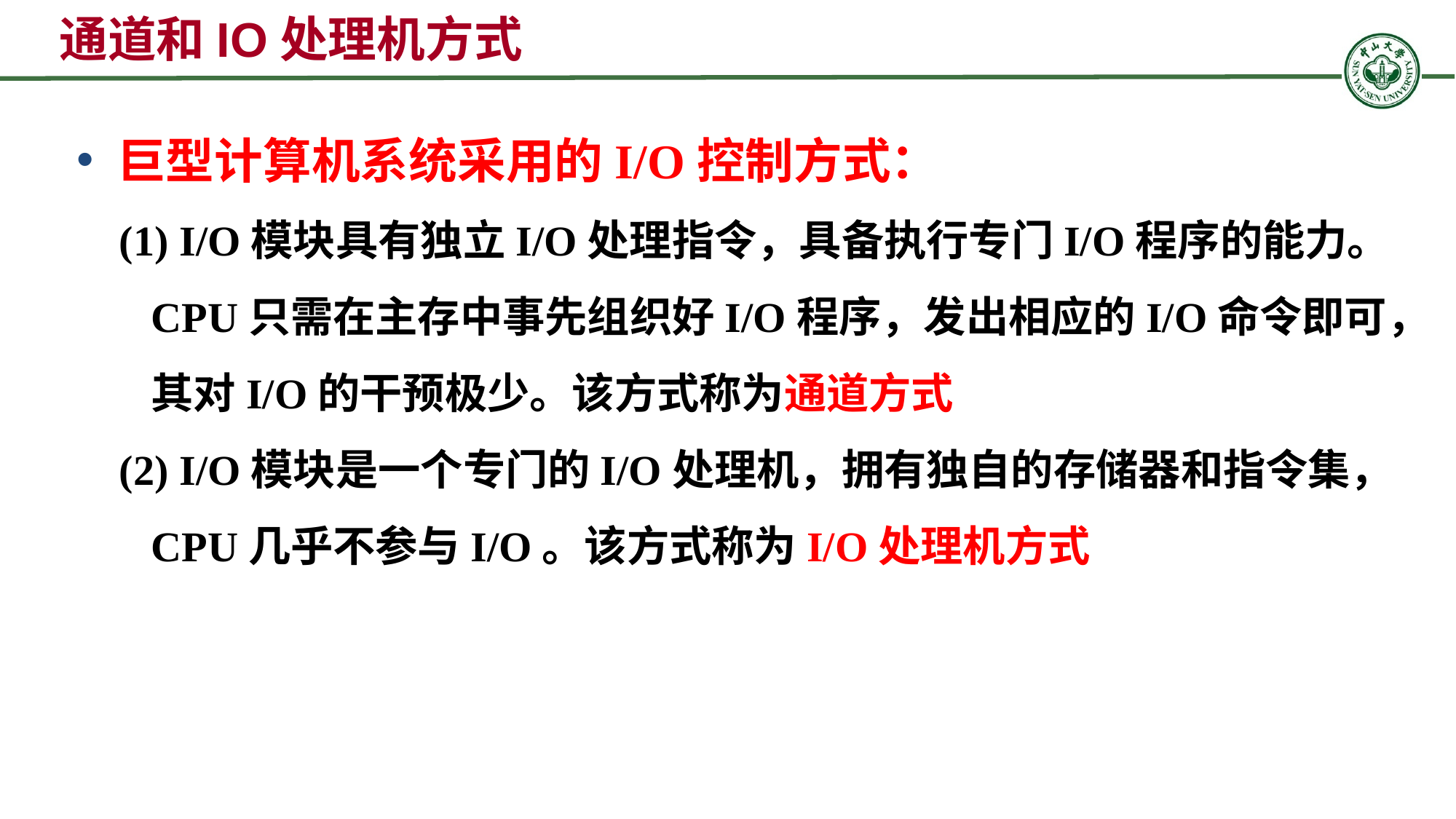

通道和IO处理机方式
巨型计算机系统采用的I/O控制方式：
(1) I/O模块具有独立I/O处理指令，具备执行专门I/O程序的能力。CPU只需在主存中事先组织好I/O程序，发出相应的I/O命令即可，其对I/O的干预极少。该方式称为通道方式
(2) I/O模块是一个专门的I/O处理机，拥有独自的存储器和指令集，CPU几乎不参与I/O。该方式称为I/O处理机方式